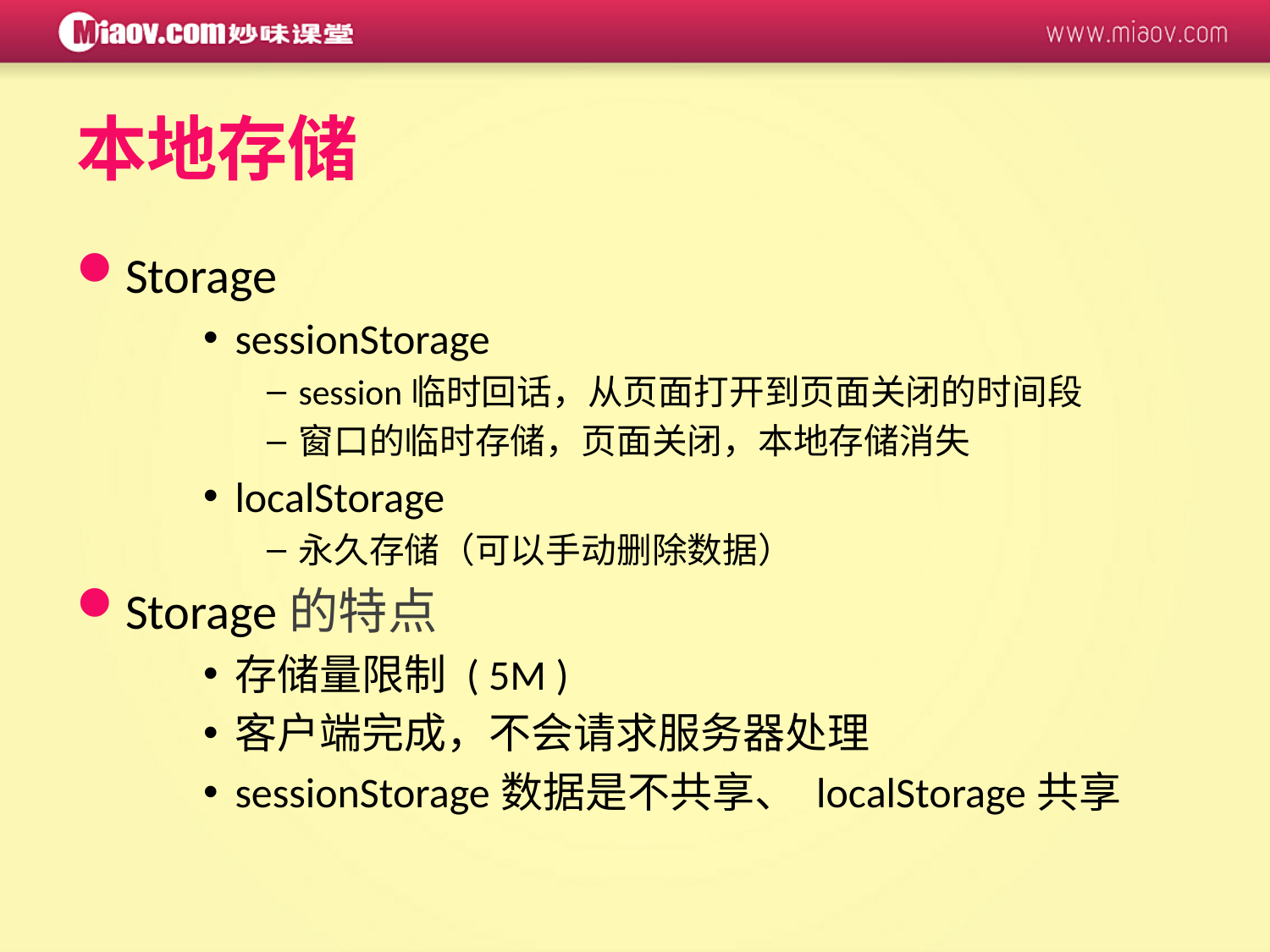

本地存储
Storage
sessionStorage
session临时回话，从页面打开到页面关闭的时间段
窗口的临时存储，页面关闭，本地存储消失
localStorage
永久存储（可以手动删除数据）
Storage的特点
存储量限制 ( 5M )
客户端完成，不会请求服务器处理
sessionStorage数据是不共享、 localStorage共享